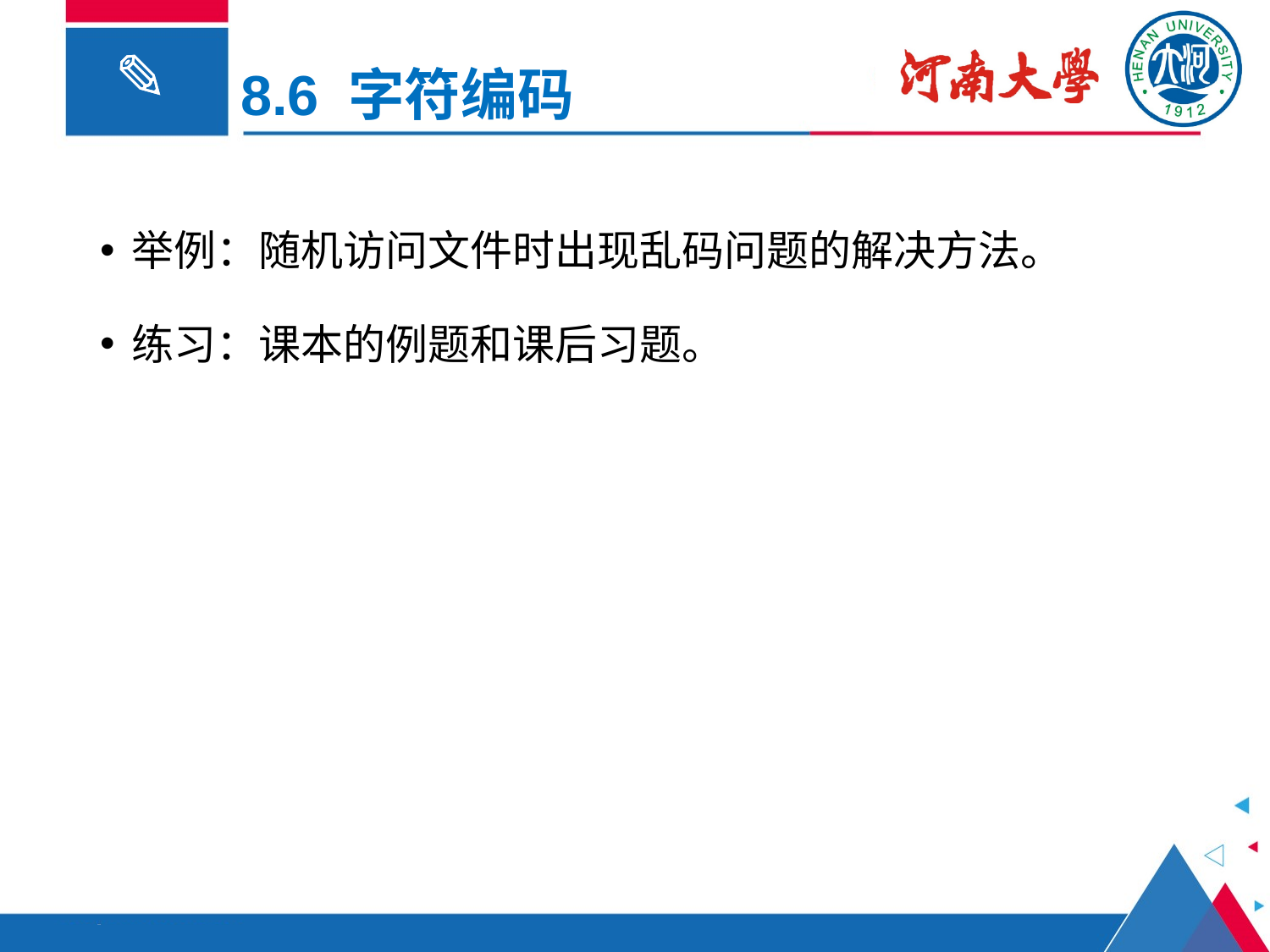

8.6 字符编码
举例：随机访问文件时出现乱码问题的解决方法。
练习：课本的例题和课后习题。